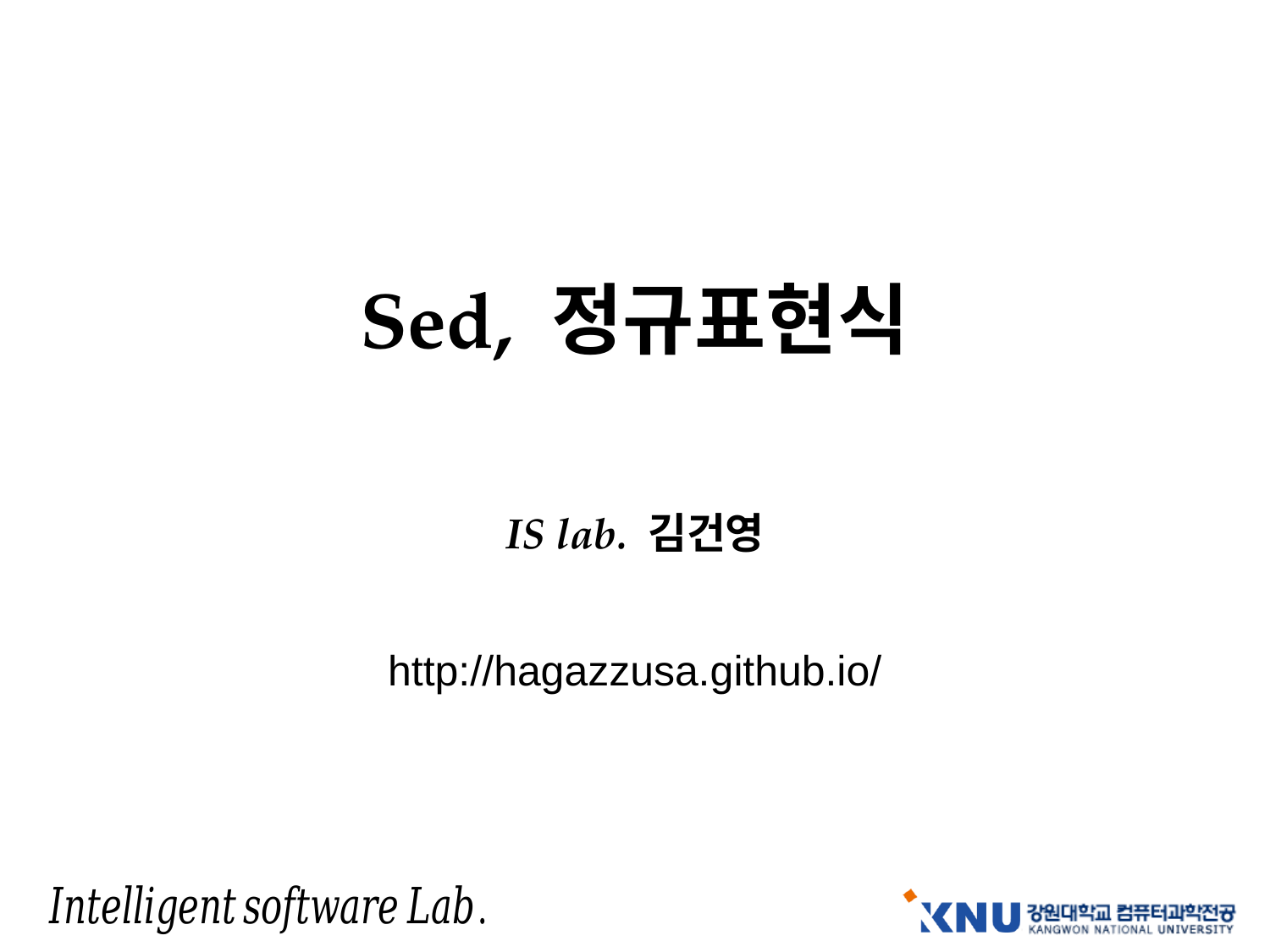

# Sed, 정규표현식
IS lab. 김건영

http://hagazzusa.github.io/